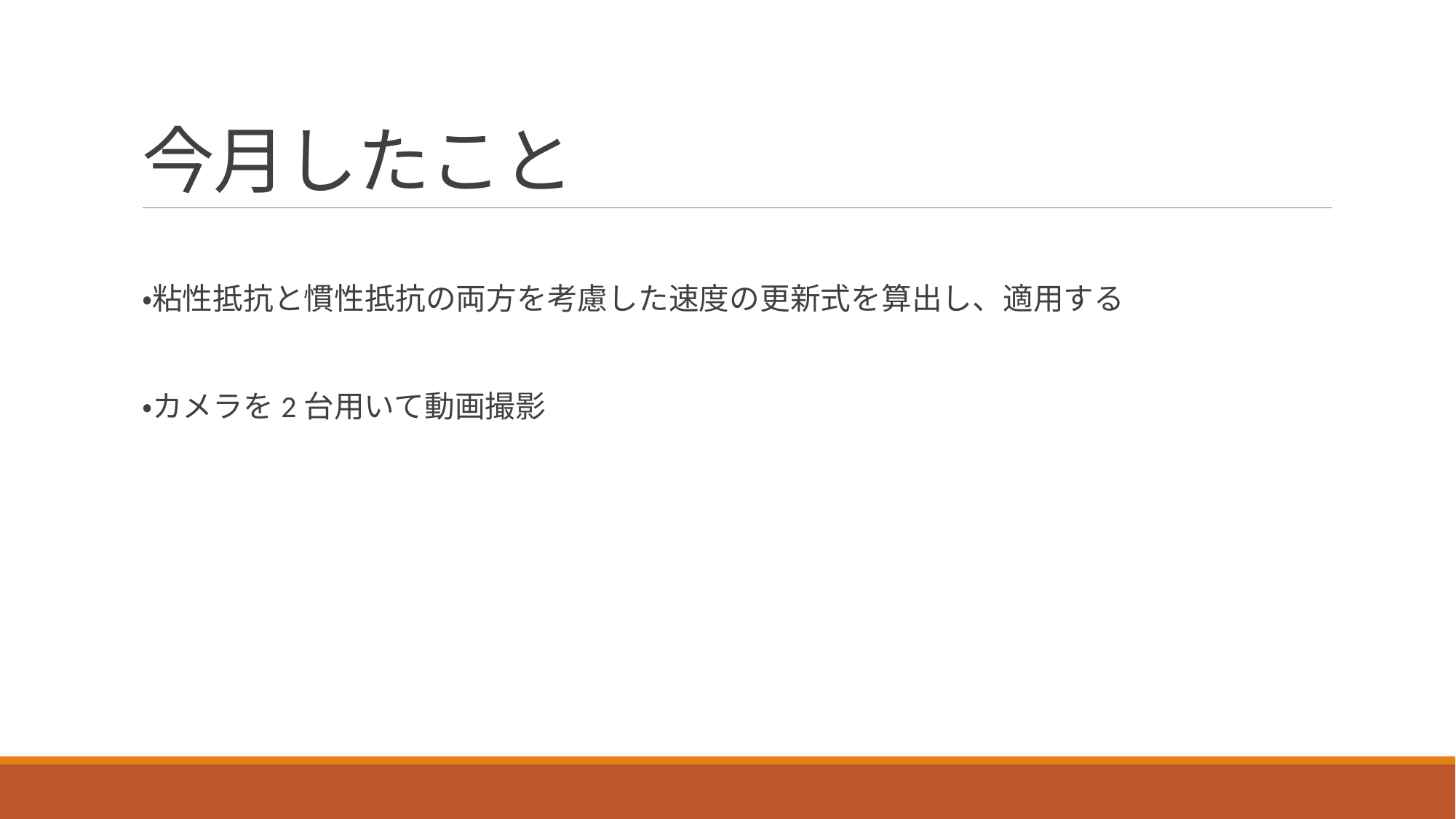

# 今月したこと

・粘性抵抗と慣性抵抗の両方を考慮した速度の更新式を算出し、適用する

・カメラを2台用いて動画撮影